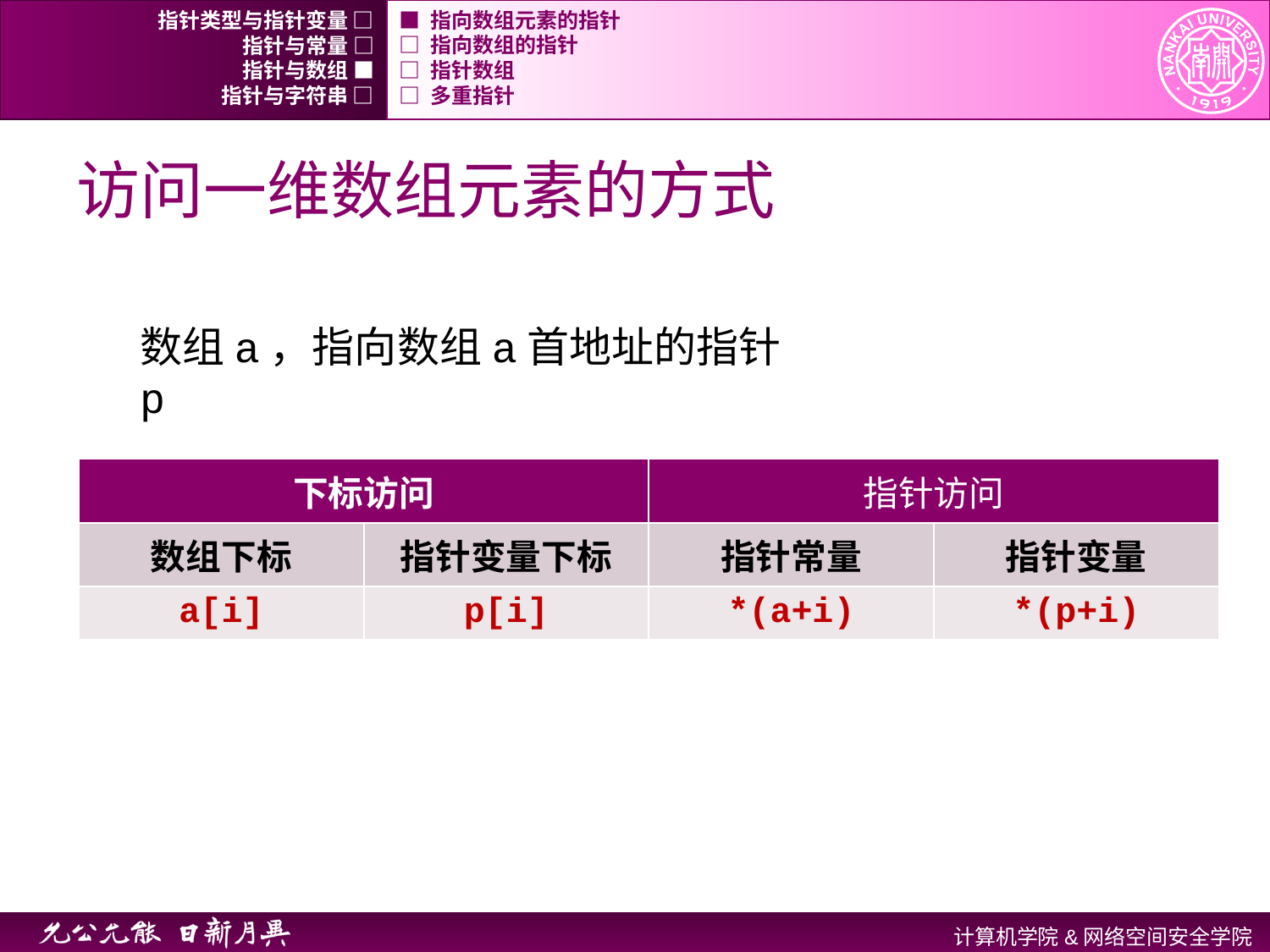

指针类型与指针变量 □
■ 指向数组元素的指针
指针与常量 □
□ 指向数组的指针
指针与数组 ■
□ 指针数组
指针与字符串 □
□ 多重指针
# 访问一维数组元素的方式
数组a，指向数组a首地址的指针p
| 下标访问 |  | 指针访问 |  |
| --- | --- | --- | --- |
| 数组下标 | 指针变量下标 | 指针常量 | 指针变量 |
| a[i] | p[i] | \*(a+i) | \*(p+i) |